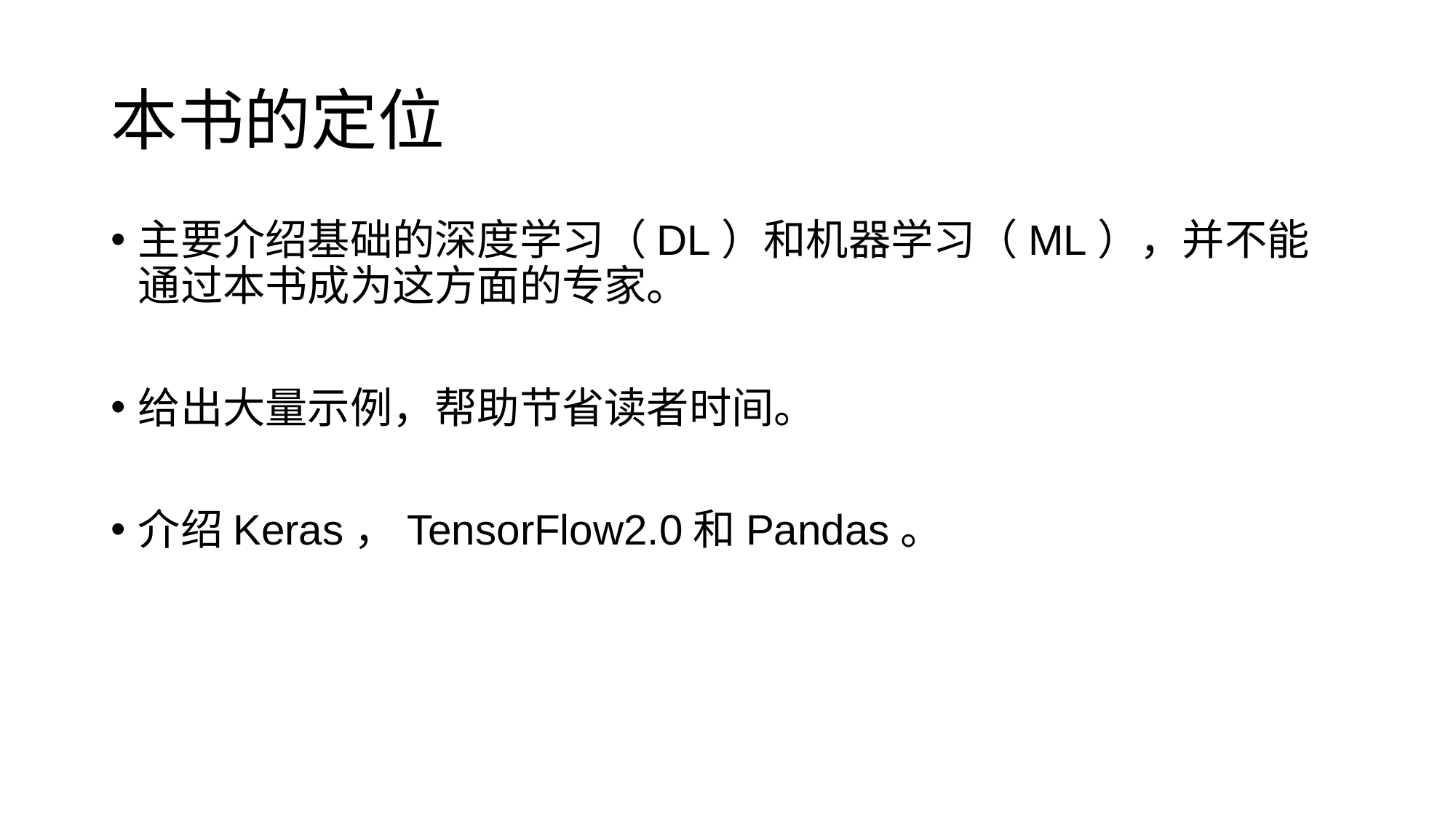

# 本书的定位
主要介绍基础的深度学习（DL）和机器学习（ML），并不能通过本书成为这方面的专家。

给出大量示例，帮助节省读者时间。

介绍Keras，TensorFlow2.0和Pandas。